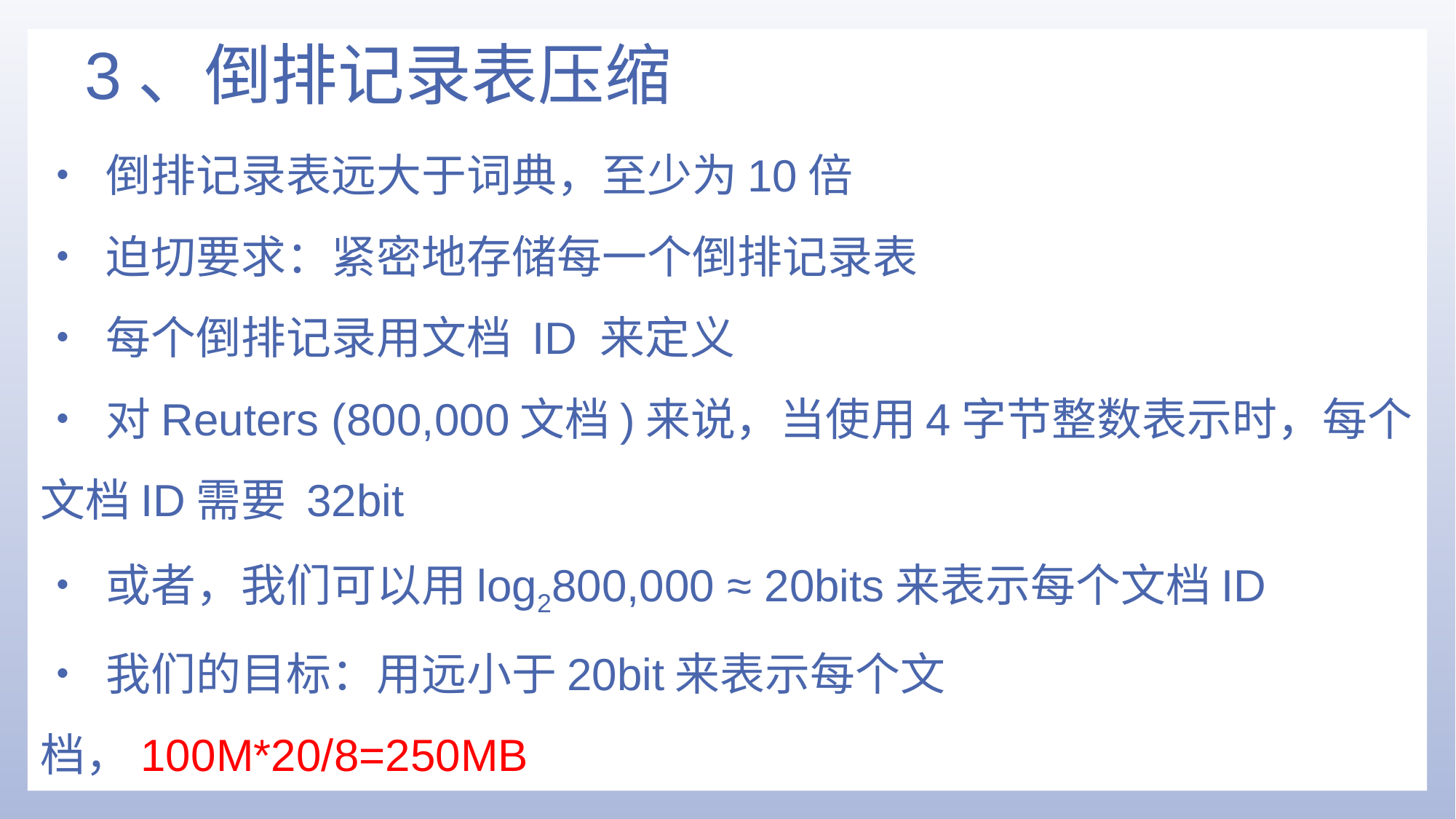

# 3、倒排记录表压缩
• 倒排记录表远大于词典，至少为10倍
• 迫切要求：紧密地存储每一个倒排记录表
• 每个倒排记录用文档 ID 来定义
• 对Reuters (800,000文档)来说，当使用4字节整数表示时，每个文档ID需要 32bit
• 或者，我们可以用log2800,000 ≈ 20bits来表示每个文档ID
• 我们的目标：用远小于20bit来表示每个文档，100M*20/8=250MB